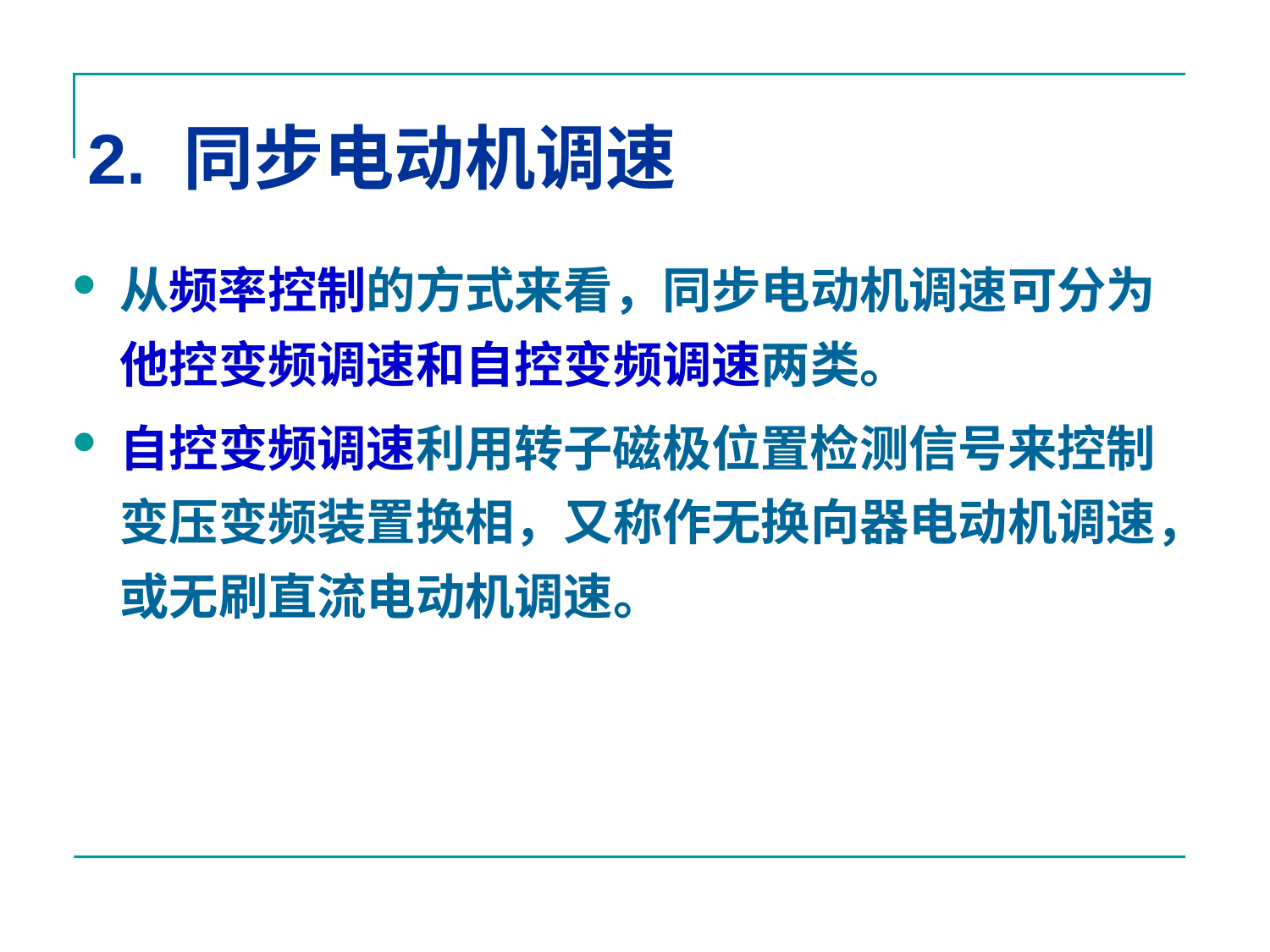

# 2. 同步电动机调速
从频率控制的方式来看，同步电动机调速可分为他控变频调速和自控变频调速两类。
自控变频调速利用转子磁极位置检测信号来控制变压变频装置换相，又称作无换向器电动机调速，或无刷直流电动机调速。